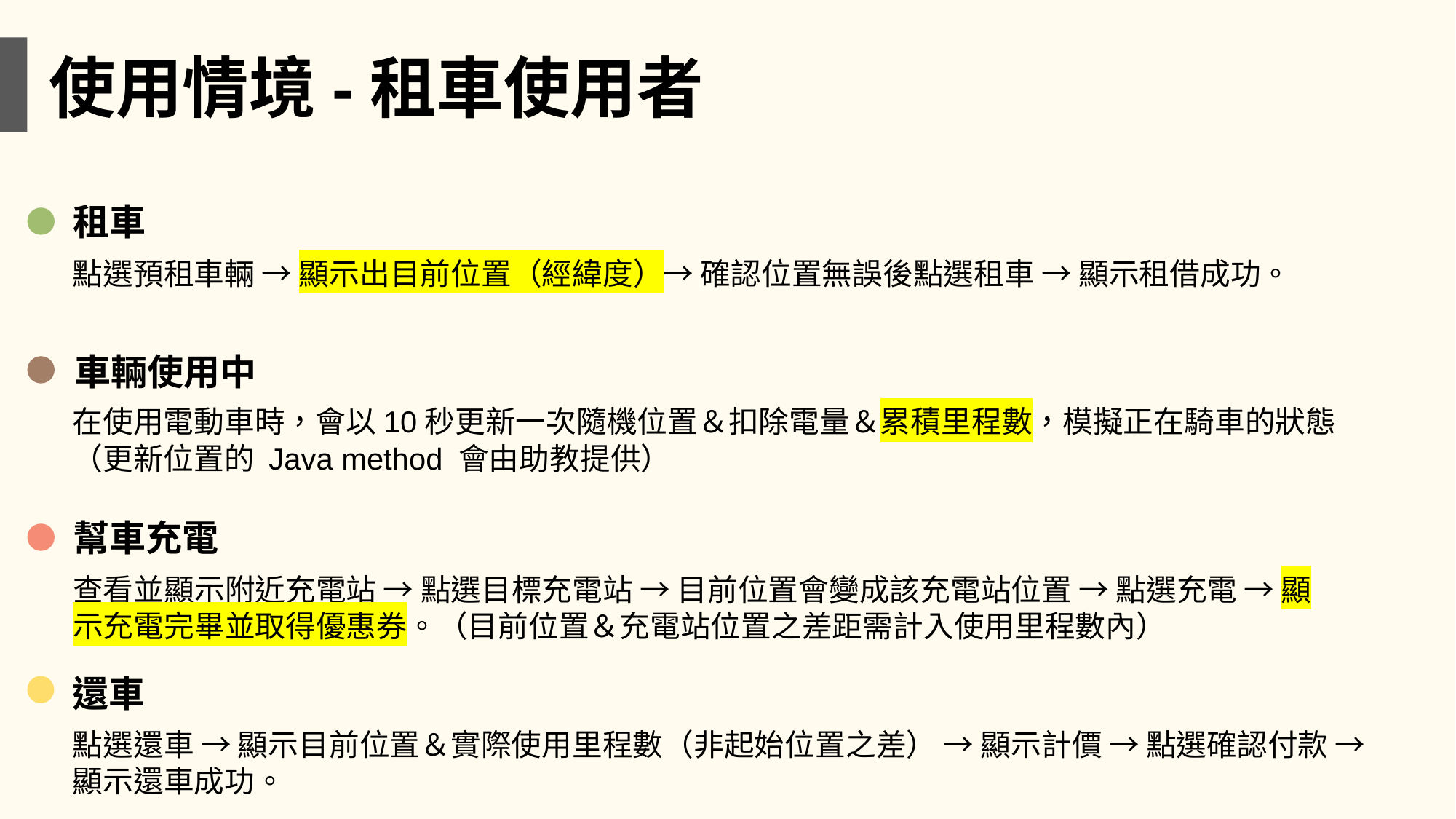

使用情境-租車使用者
租車
點選預租車輛 → 顯示出目前位置（經緯度）→ 確認位置無誤後點選租車 → 顯示租借成功。

車輛使用中

在使用電動車時，會以10秒更新一次隨機位置＆扣除電量＆累積里程數，模擬正在騎車的狀態（更新位置的 Java method 會由助教提供）
幫車充電
查看並顯示附近充電站 → 點選目標充電站 → 目前位置會變成該充電站位置 → 點選充電 → 顯示充電完畢並取得優惠券。（目前位置＆充電站位置之差距需計入使用里程數內）

還車
點選還車 → 顯示目前位置＆實際使用里程數（非起始位置之差） → 顯示計價 → 點選確認付款 → 顯示還車成功。